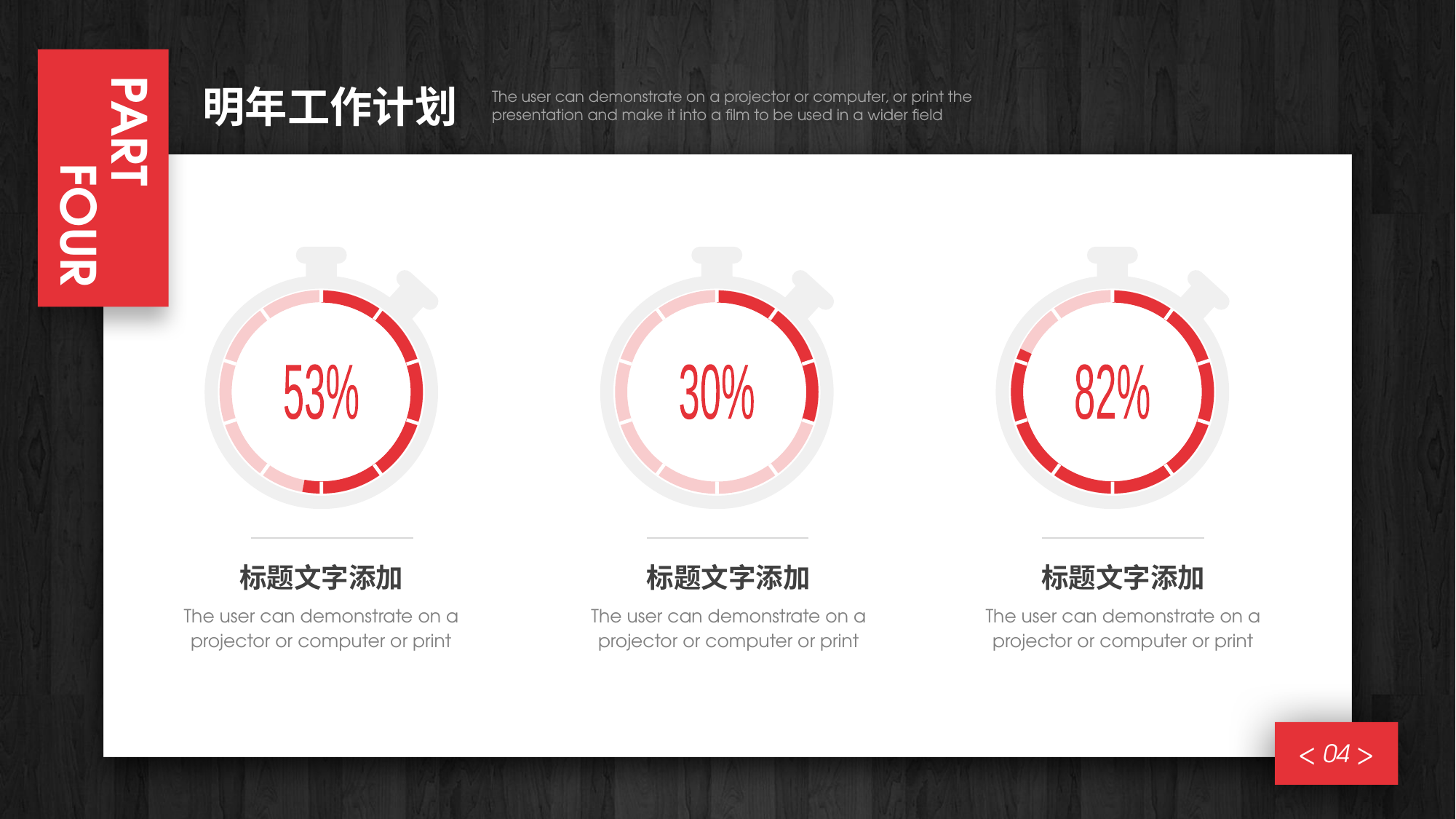

明年工作计划
The user can demonstrate on a projector or computer, or print the presentation and make it into a film to be used in a wider field

53%

30%

82%
标题文字添加
The user can demonstrate on a projector or computer or print
标题文字添加
The user can demonstrate on a projector or computer or print
标题文字添加
The user can demonstrate on a projector or computer or print